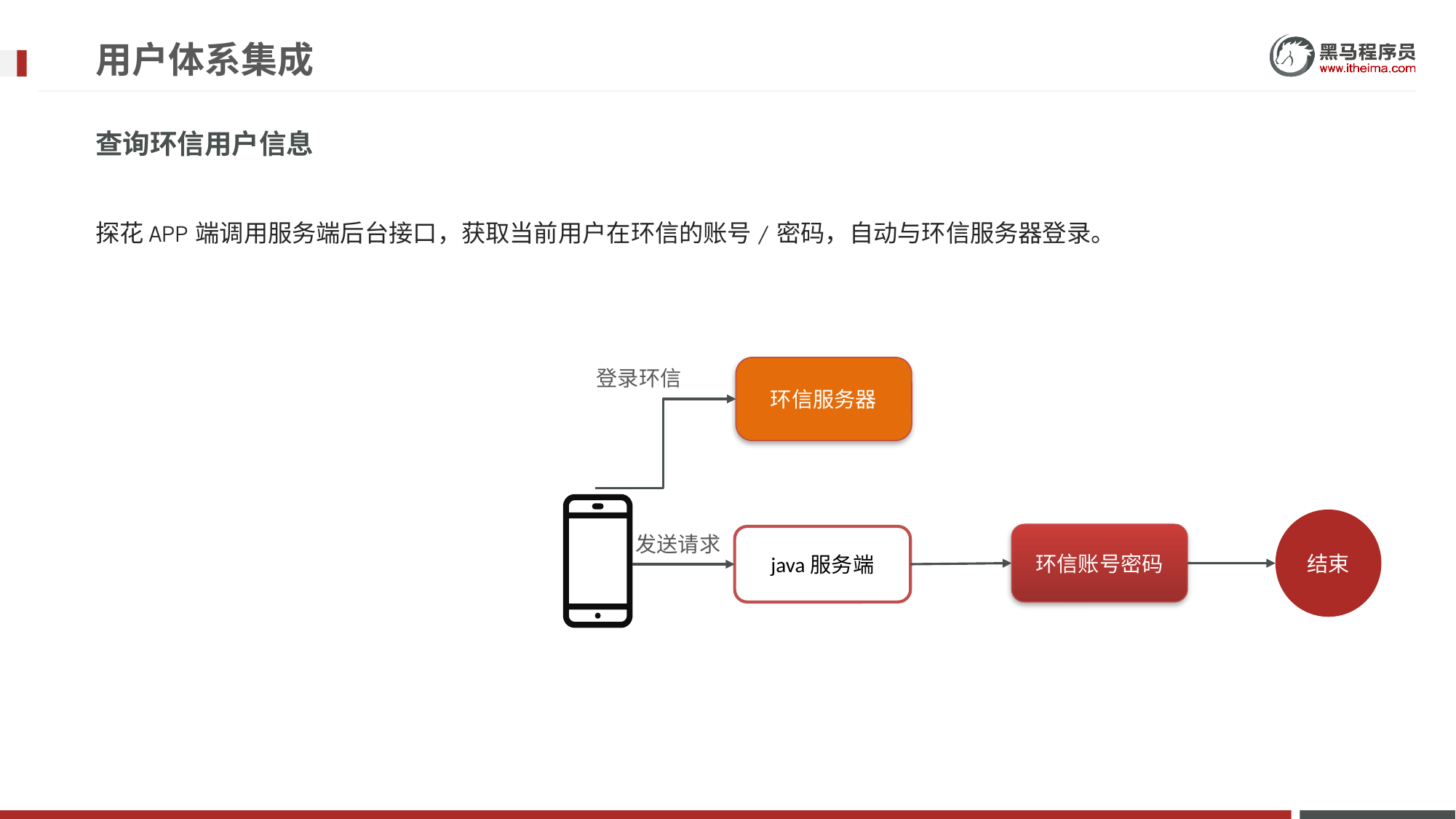

# 用户体系集成
查询环信用户信息
探花APP端调用服务端后台接口，获取当前用户在环信的账号/密码，自动与环信服务器登录。
环信服务器
登录环信

结束
环信账号密码
发送请求
java服务端